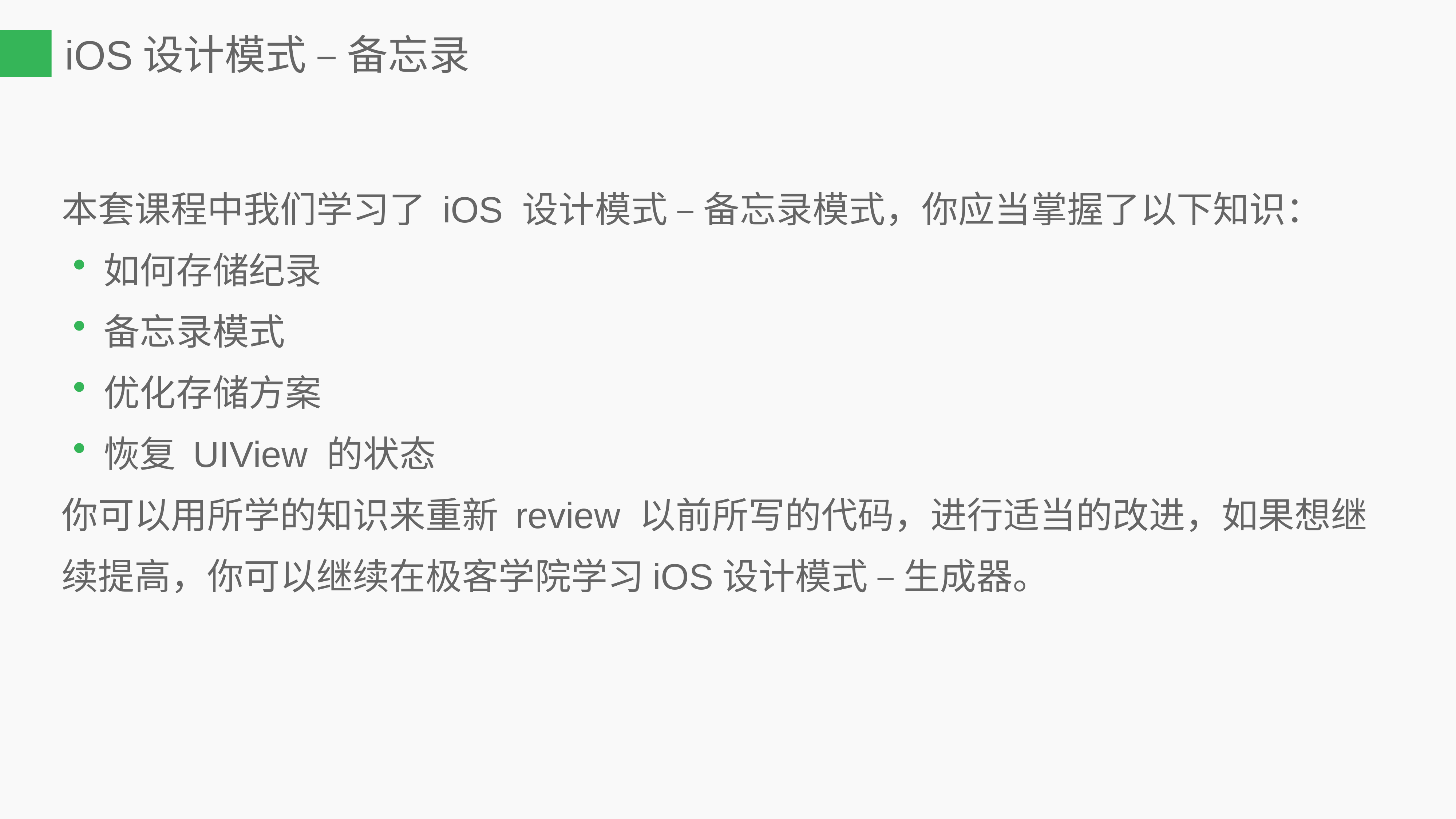

iOS设计模式 – 备忘录

本套课程中我们学习了 iOS 设计模式 – 备忘录模式，你应当掌握了以下知识：
如何存储纪录
备忘录模式
优化存储方案
恢复 UIView 的状态
你可以用所学的知识来重新 review 以前所写的代码，进行适当的改进，如果想继续提高，你可以继续在极客学院学习iOS设计模式 – 生成器。